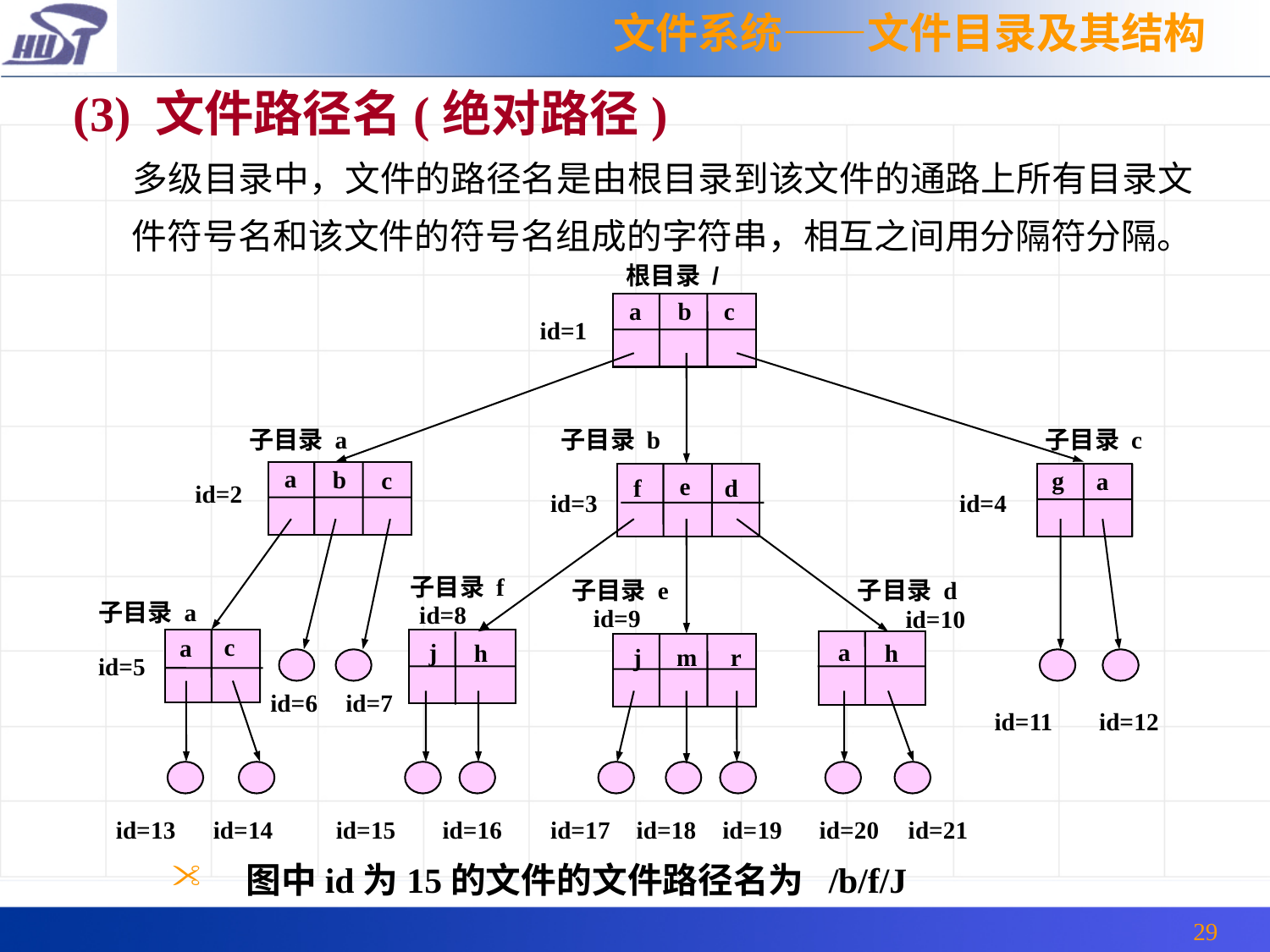

文件系统——文件目录及其结构
   (3) 文件路径名(绝对路径)
   多级目录中，文件的路径名是由根目录到该文件的通路上所有目录文
   件符号名和该文件的符号名组成的字符串，相互之间用分隔符分隔。
根目录 /
a
c
b

id=1

子目录 a
子目录 b
子目录 c
a
b
c
g
a
e
f
d

id=2
id=3
id=4

子目录 f
子目录 e
子目录 d
子目录 a
id=8
id=9
id=10
c
a
j
a
h
h

j
m
r

id=5

id=6
id=7

id=11
id=12

id=13
id=14
id=15
id=16
id=17
id=18
id=19
id=20
id=21
图中id为15的文件的文件路径名为  /b/f/J
29